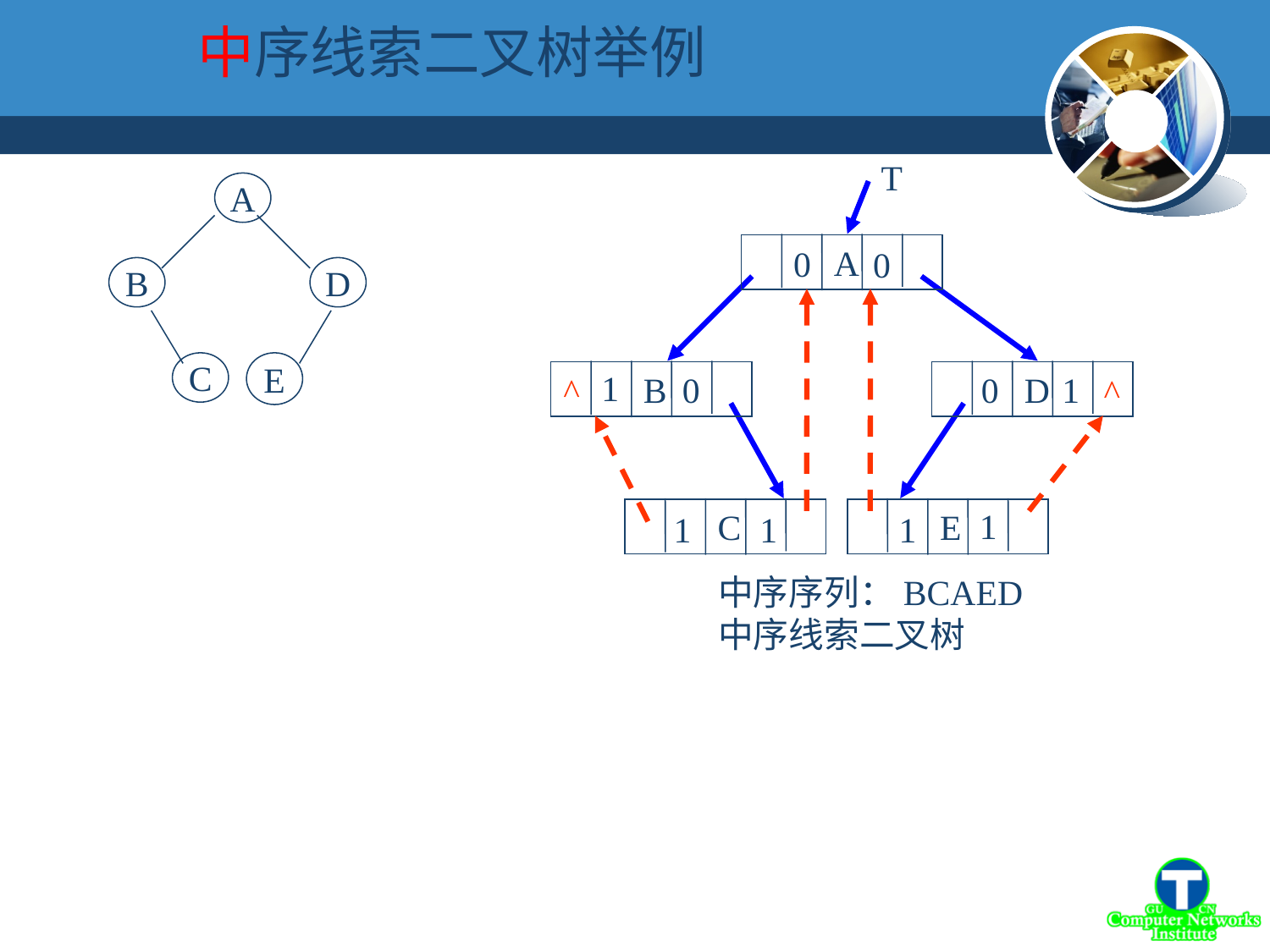

中序线索二叉树举例
T

         A

         B

         D

         C

         E

中序序列：BCAED
中序线索二叉树
A

B
D

C
E
0
0

1
0
1
0
^
^

1
1
1
1
86